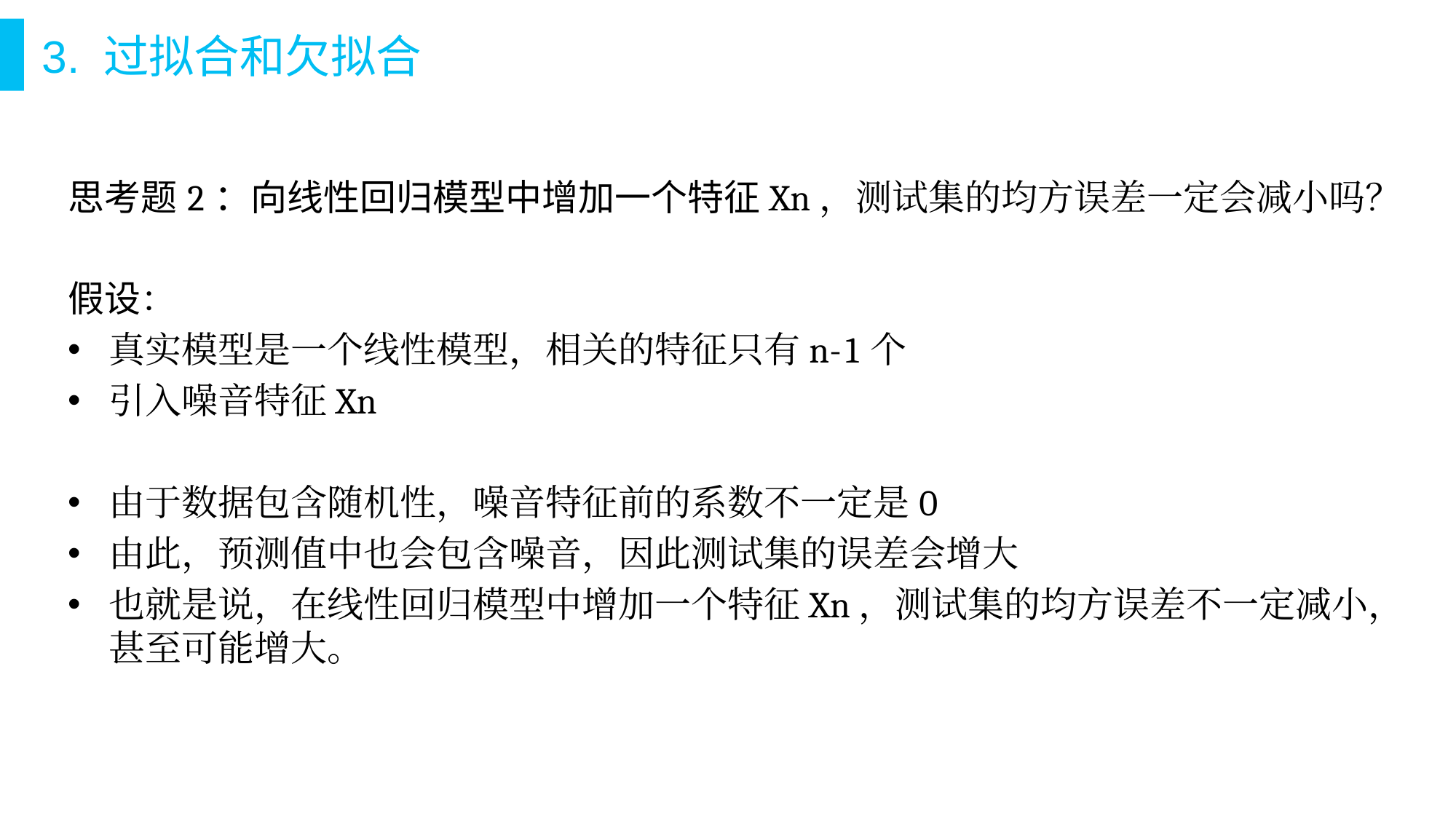

# 3. 过拟合和欠拟合
思考题2：向线性回归模型中增加一个特征Xn，测试集的均方误差一定会减小吗？

假设：
真实模型是一个线性模型，相关的特征只有n-1个
引入噪音特征Xn

由于数据包含随机性，噪音特征前的系数不一定是0
由此，预测值中也会包含噪音，因此测试集的误差会增大
也就是说，在线性回归模型中增加一个特征Xn，测试集的均方误差不一定减小，甚至可能增大。